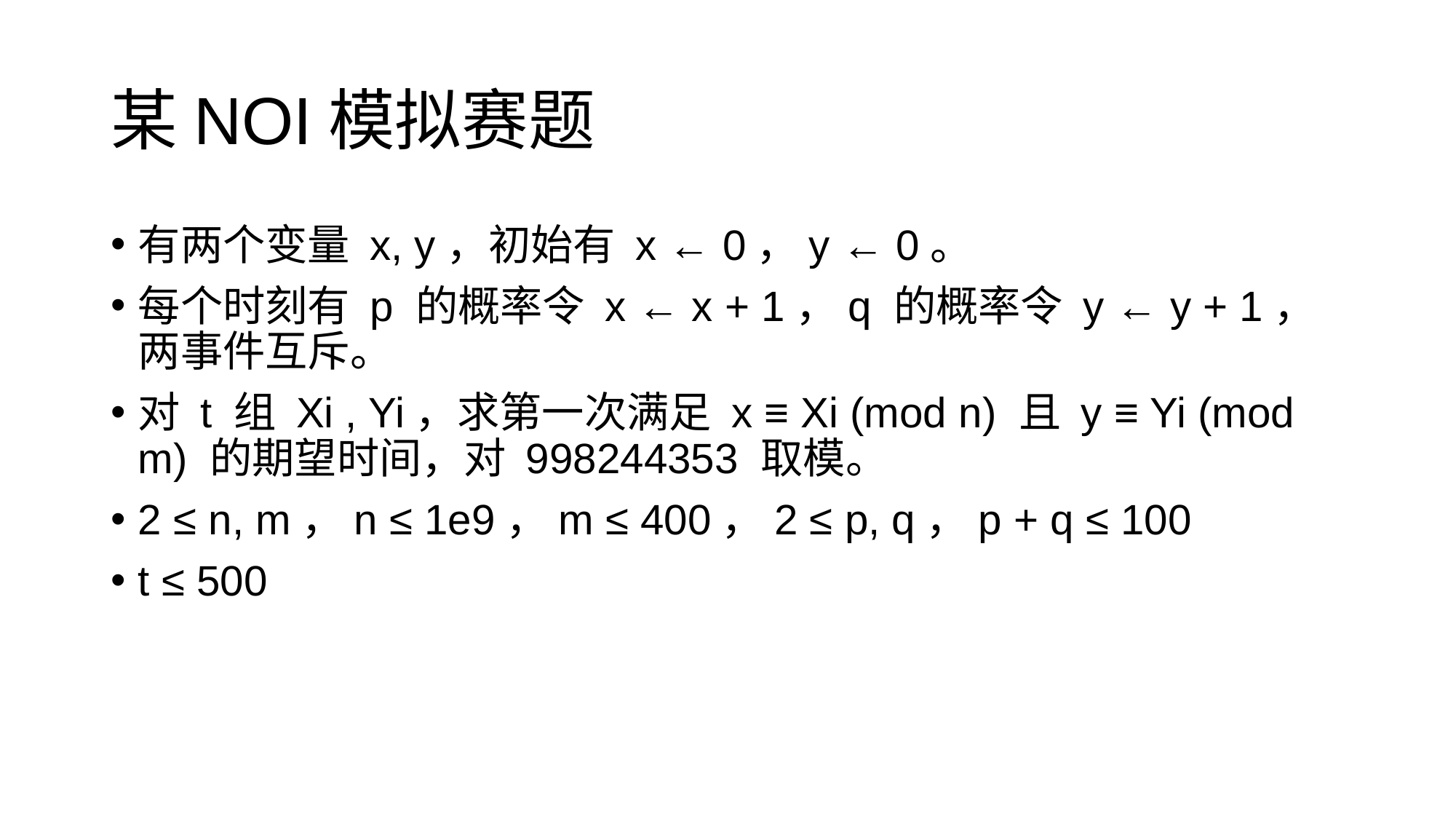

# 某NOI模拟赛题
有两个变量 x, y，初始有 x ← 0，y ← 0。
每个时刻有 p 的概率令 x ← x + 1，q 的概率令 y ← y + 1，两事件互斥。
对 t 组 Xi , Yi，求第一次满足 x ≡ Xi (mod n) 且 y ≡ Yi (mod m) 的期望时间，对 998244353 取模。
2 ≤ n, m，n ≤ 1e9，m ≤ 400，2 ≤ p, q，p + q ≤ 100
t ≤ 500